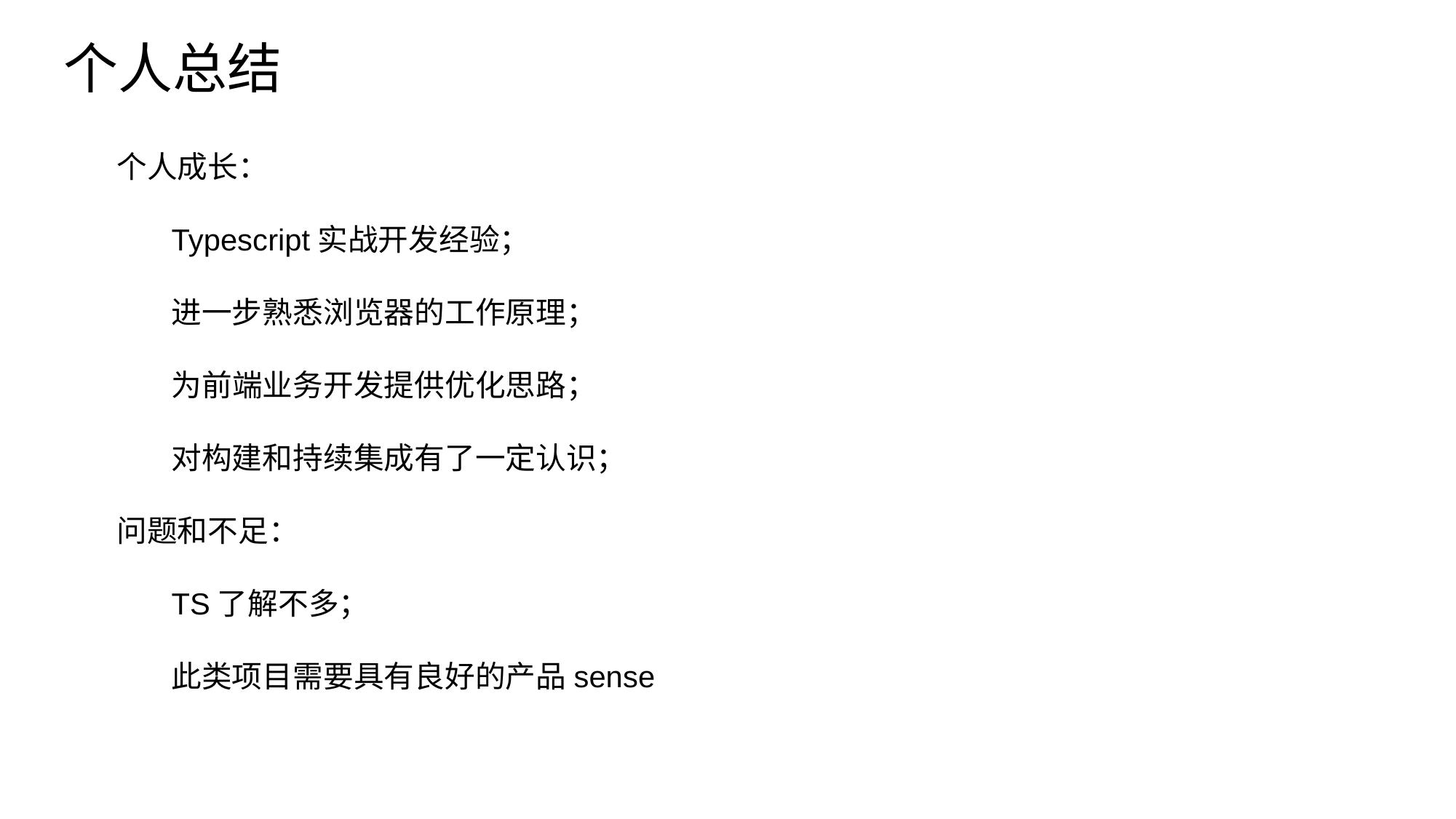

个人总结
个人成长：
Typescript实战开发经验；
进一步熟悉浏览器的工作原理；
为前端业务开发提供优化思路；
对构建和持续集成有了一定认识；
问题和不足：
TS了解不多；
此类项目需要具有良好的产品sense